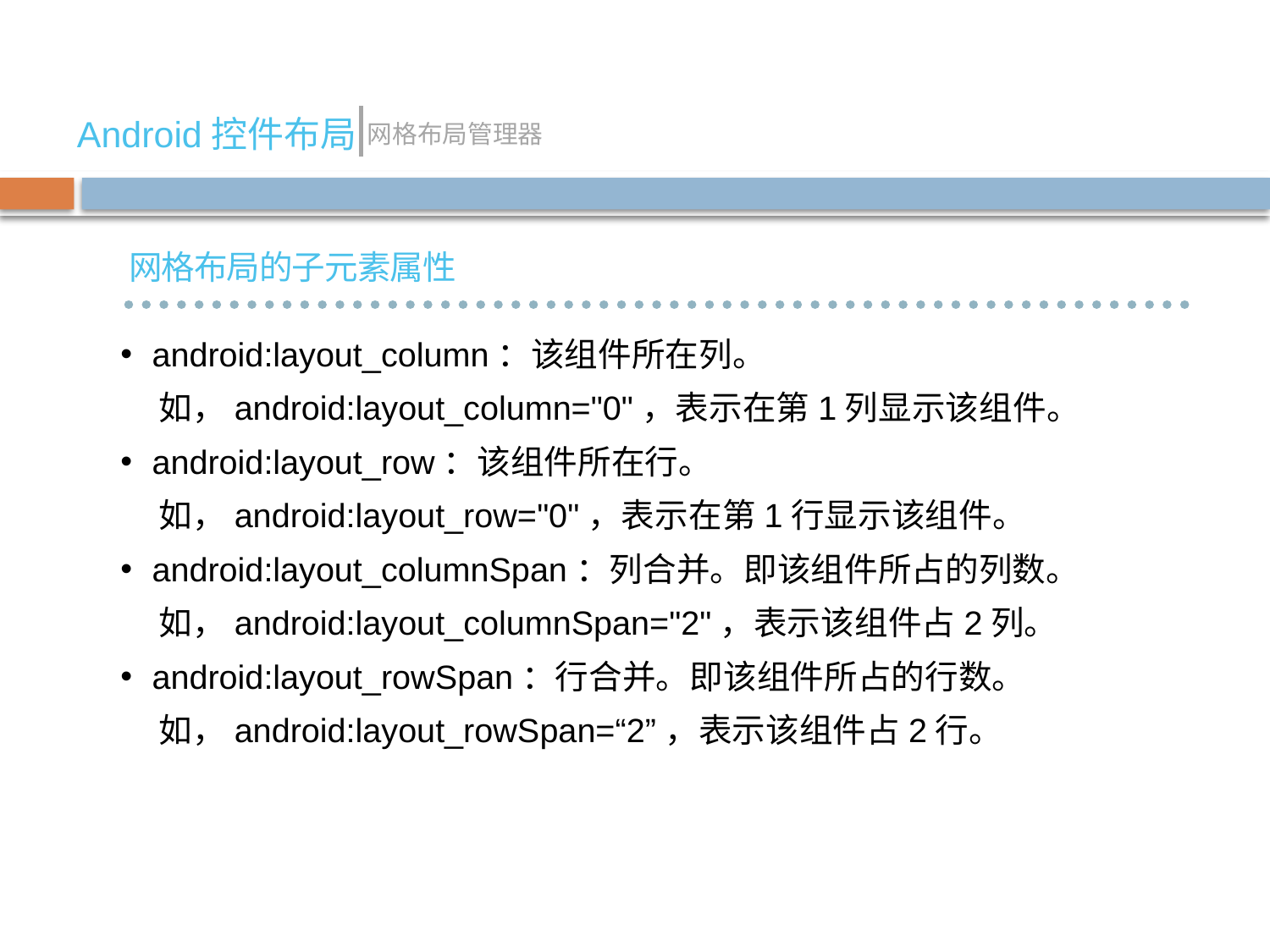

Android控件布局
网格布局管理器
网格布局的子元素属性
android:layout_column：该组件所在列。
    如，android:layout_column="0"，表示在第1列显示该组件。
android:layout_row：该组件所在行。
    如，android:layout_row="0"，表示在第1行显示该组件。
android:layout_columnSpan：列合并。即该组件所占的列数。
    如，android:layout_columnSpan="2"，表示该组件占2列。
android:layout_rowSpan：行合并。即该组件所占的行数。
    如，android:layout_rowSpan=“2”，表示该组件占2行。